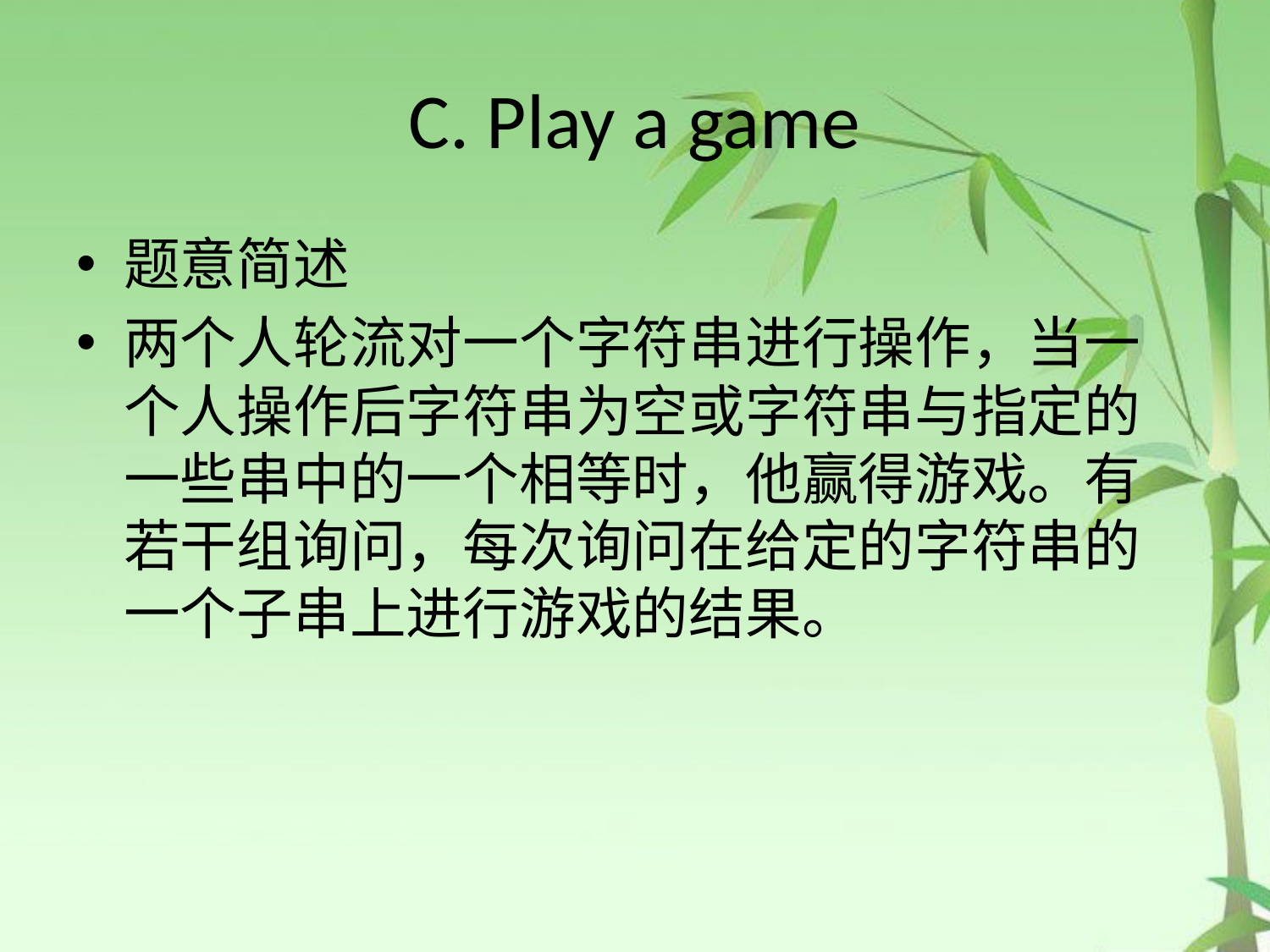

# C. Play a game
题意简述
两个人轮流对一个字符串进行操作，当一个人操作后字符串为空或字符串与指定的一些串中的一个相等时，他赢得游戏。有若干组询问，每次询问在给定的字符串的一个子串上进行游戏的结果。